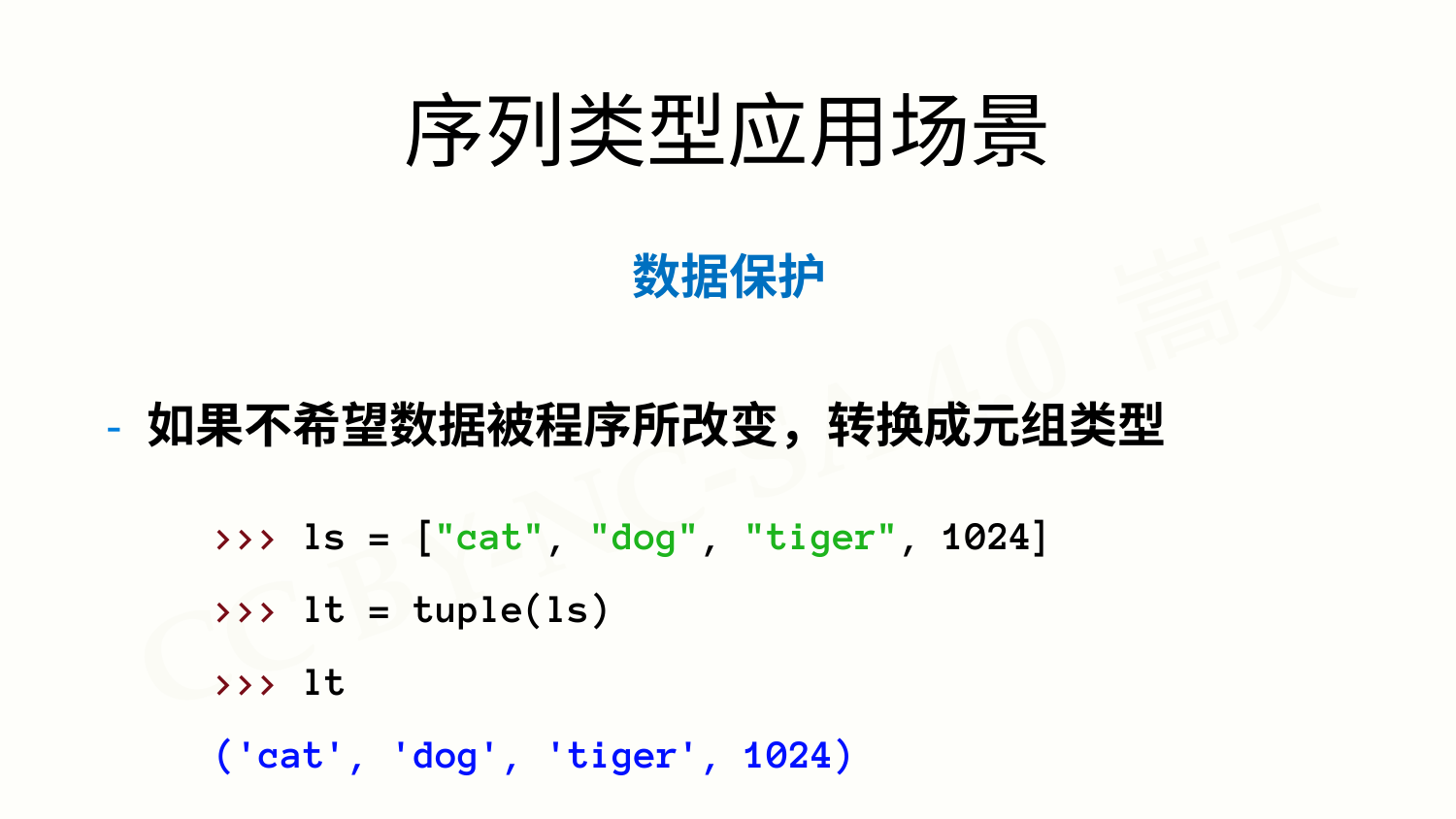

序列类型应用场景
数据保护
- 如果不希望数据被程序所改变，转换成元组类型

>>> ls = ["cat", "dog", "tiger", 1024]
>>> lt = tuple(ls)
>>> lt
('cat', 'dog', 'tiger', 1024)